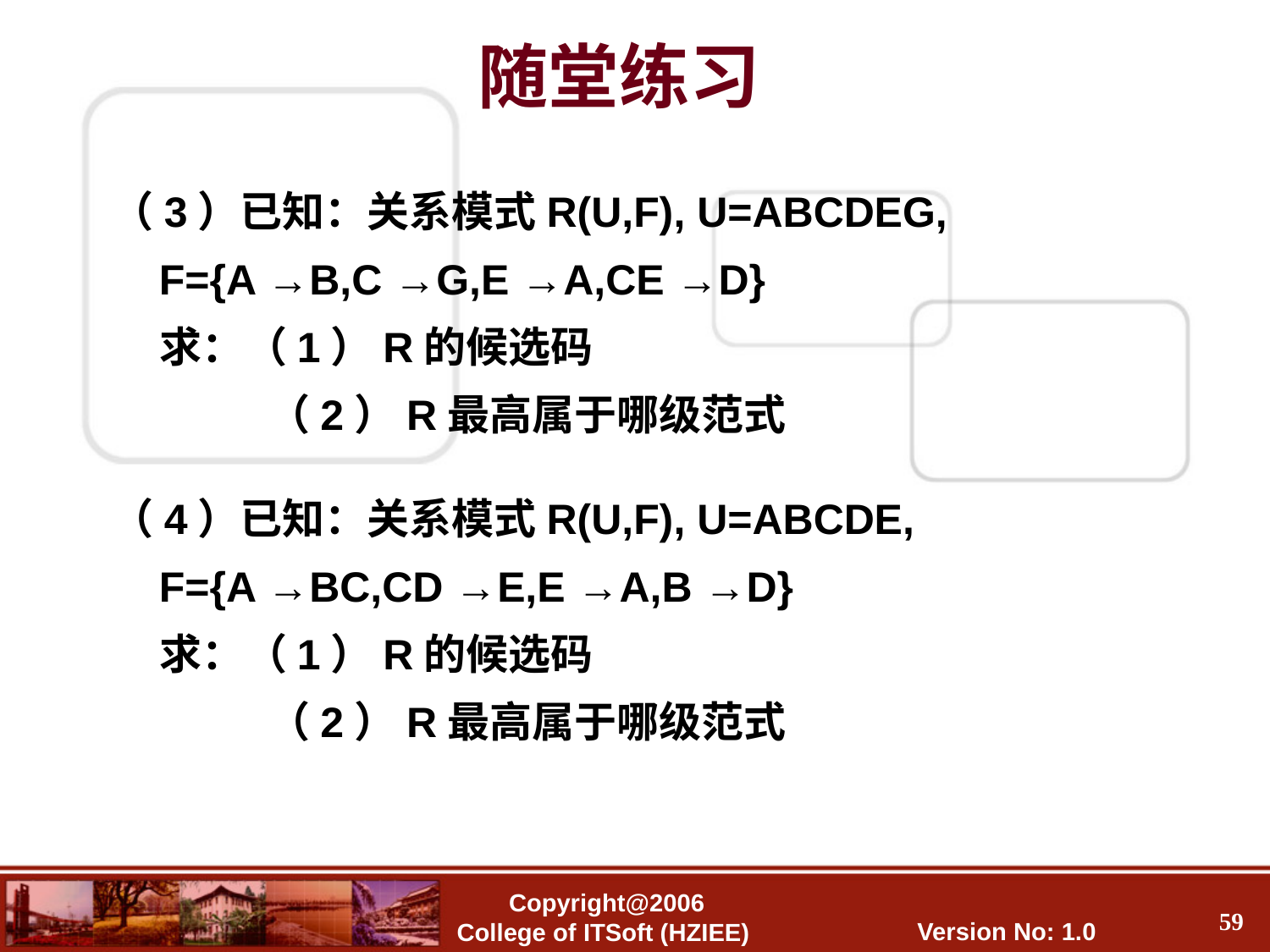

随堂练习
（3）已知：关系模式R(U,F), U=ABCDEG,
    F={A →B,C →G,E →A,CE →D}
    求：（1）R的候选码
	  （2）R最高属于哪级范式
（4）已知：关系模式R(U,F), U=ABCDE,
    F={A →BC,CD →E,E →A,B →D}
    求：（1）R的候选码
	  （2）R最高属于哪级范式